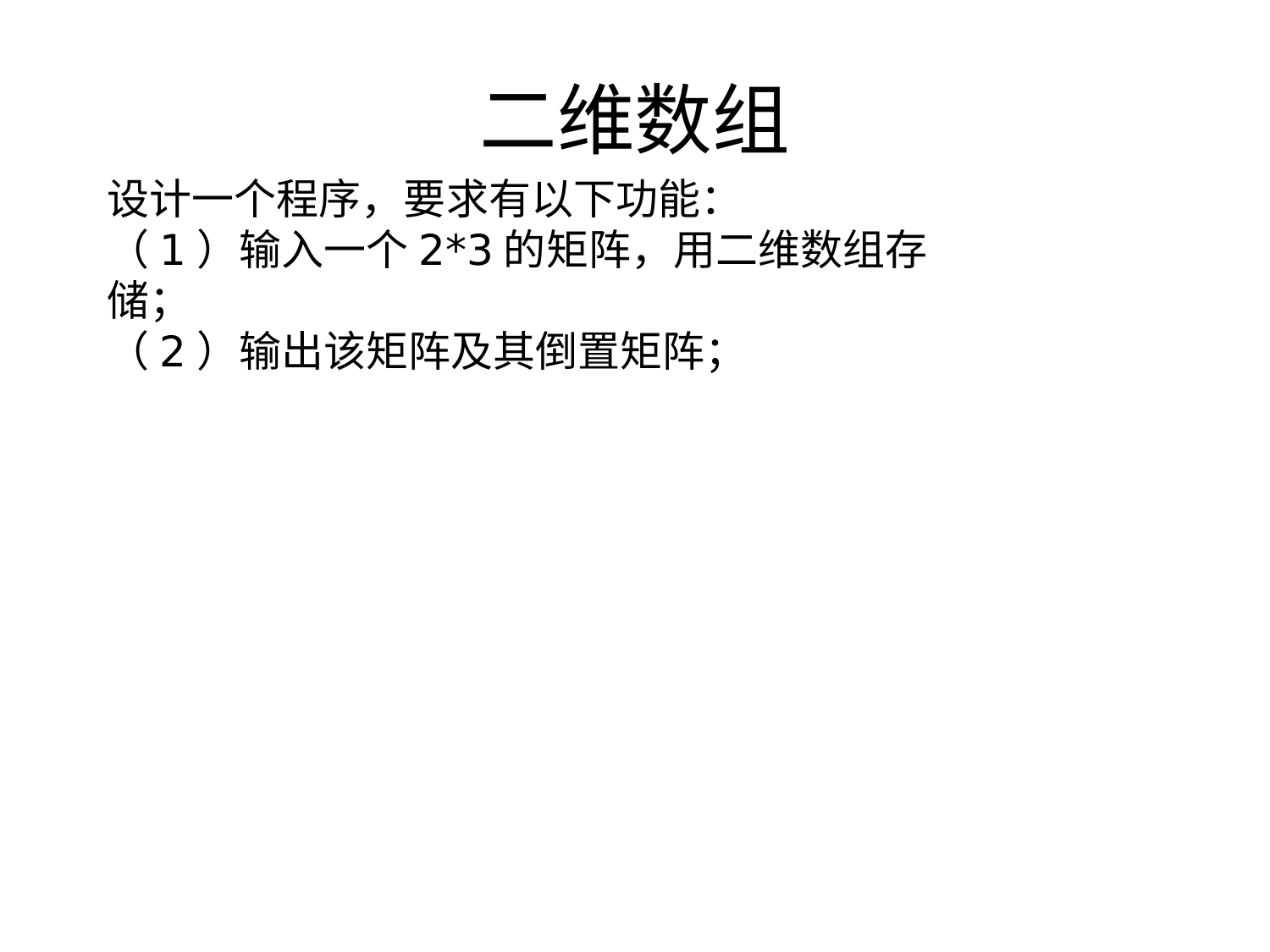

# 二维数组
设计一个程序，要求有以下功能：
（1）输入一个2*3的矩阵，用二维数组存储；
（2）输出该矩阵及其倒置矩阵；